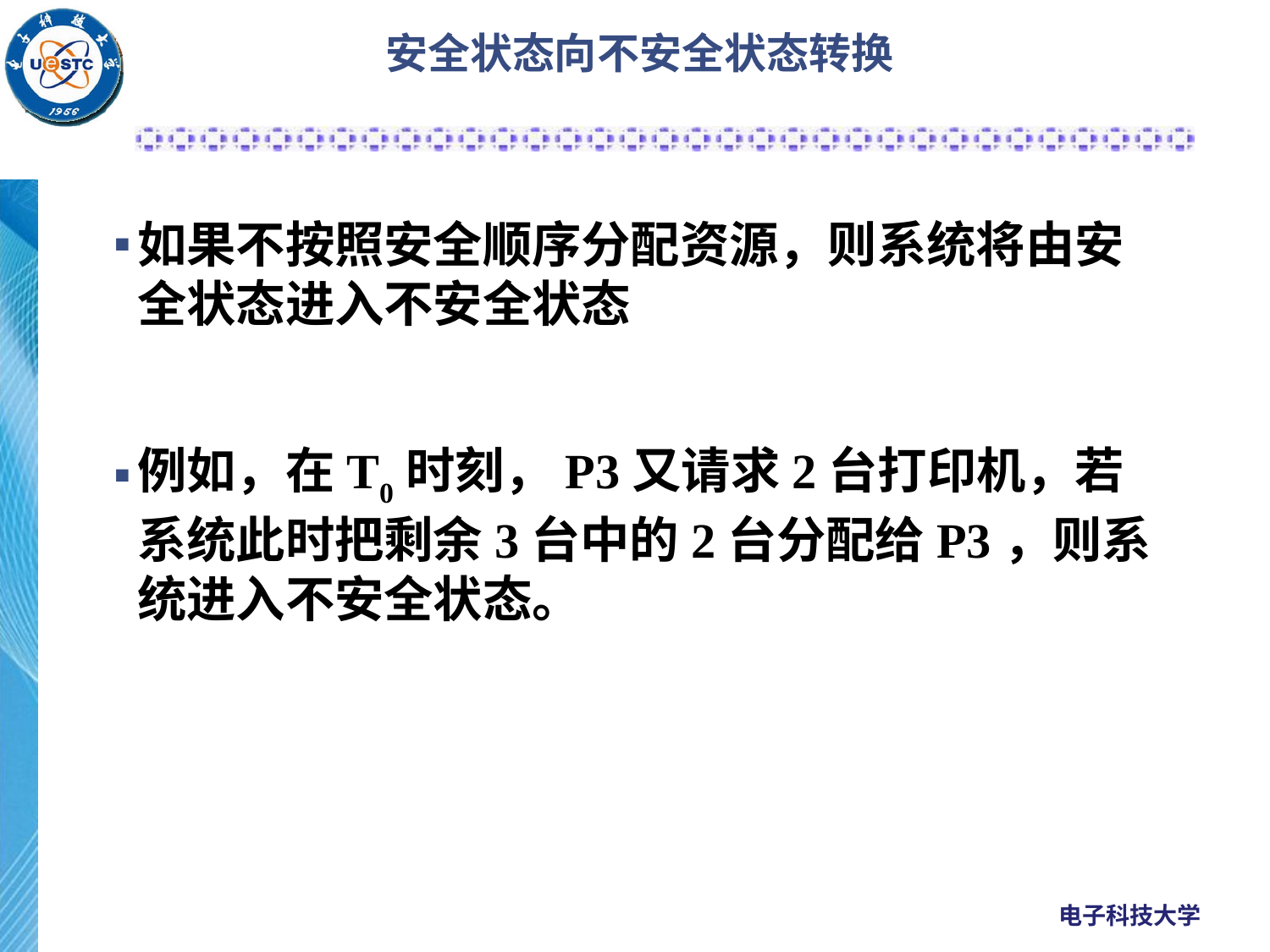

# 安全状态向不安全状态转换
如果不按照安全顺序分配资源，则系统将由安全状态进入不安全状态

例如，在T0时刻，P3又请求2台打印机，若系统此时把剩余3台中的2台分配给P3，则系统进入不安全状态。